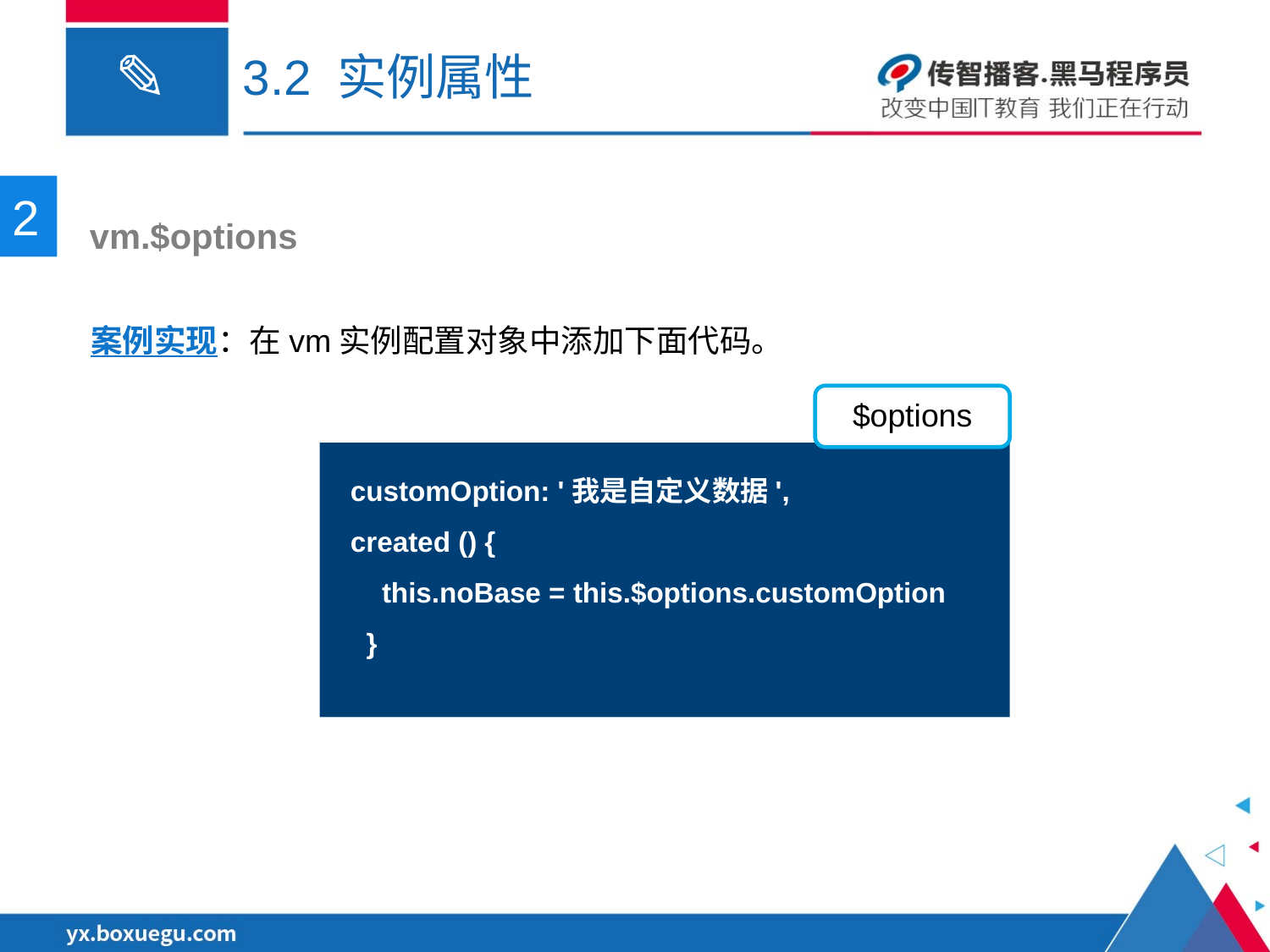

# 3.2 实例属性

2
  vm.$options
案例实现：在vm实例配置对象中添加下面代码。
$options

customOption: '我是自定义数据',
created () {
    this.noBase = this.$options.customOption
  }